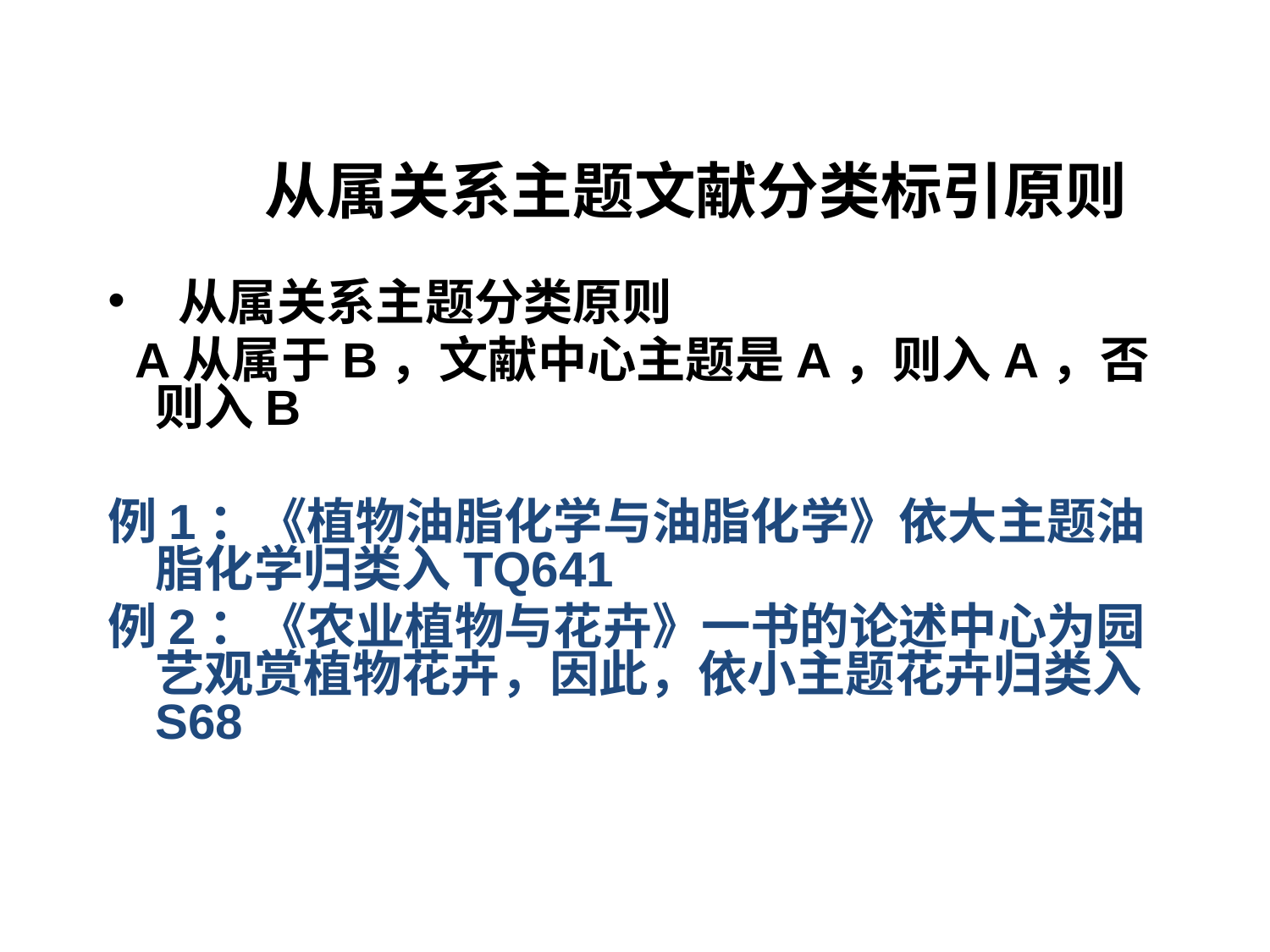

# 从属关系主题文献分类标引原则
 从属关系主题分类原则
  A从属于B，文献中心主题是A，则入A，否则入B

例1：《植物油脂化学与油脂化学》依大主题油脂化学归类入TQ641
例2：《农业植物与花卉》一书的论述中心为园艺观赏植物花卉，因此，依小主题花卉归类入S68